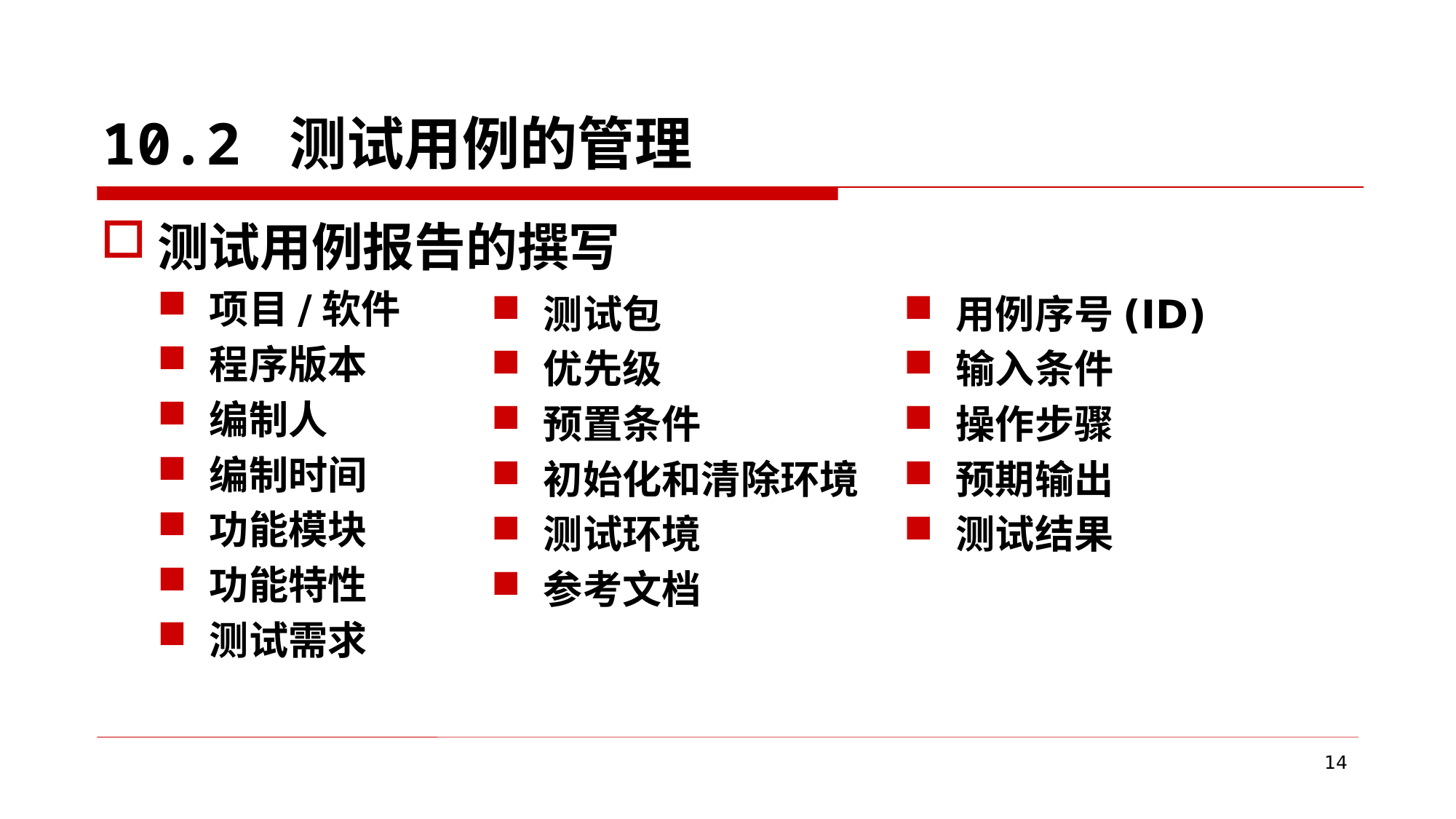

# 10.2 测试用例的管理
测试用例报告的撰写
项目/软件
程序版本
编制人
编制时间
功能模块
功能特性
测试需求
测试包
优先级
预置条件
初始化和清除环境
测试环境
参考文档
用例序号(ID)
输入条件
操作步骤
预期输出
测试结果
14